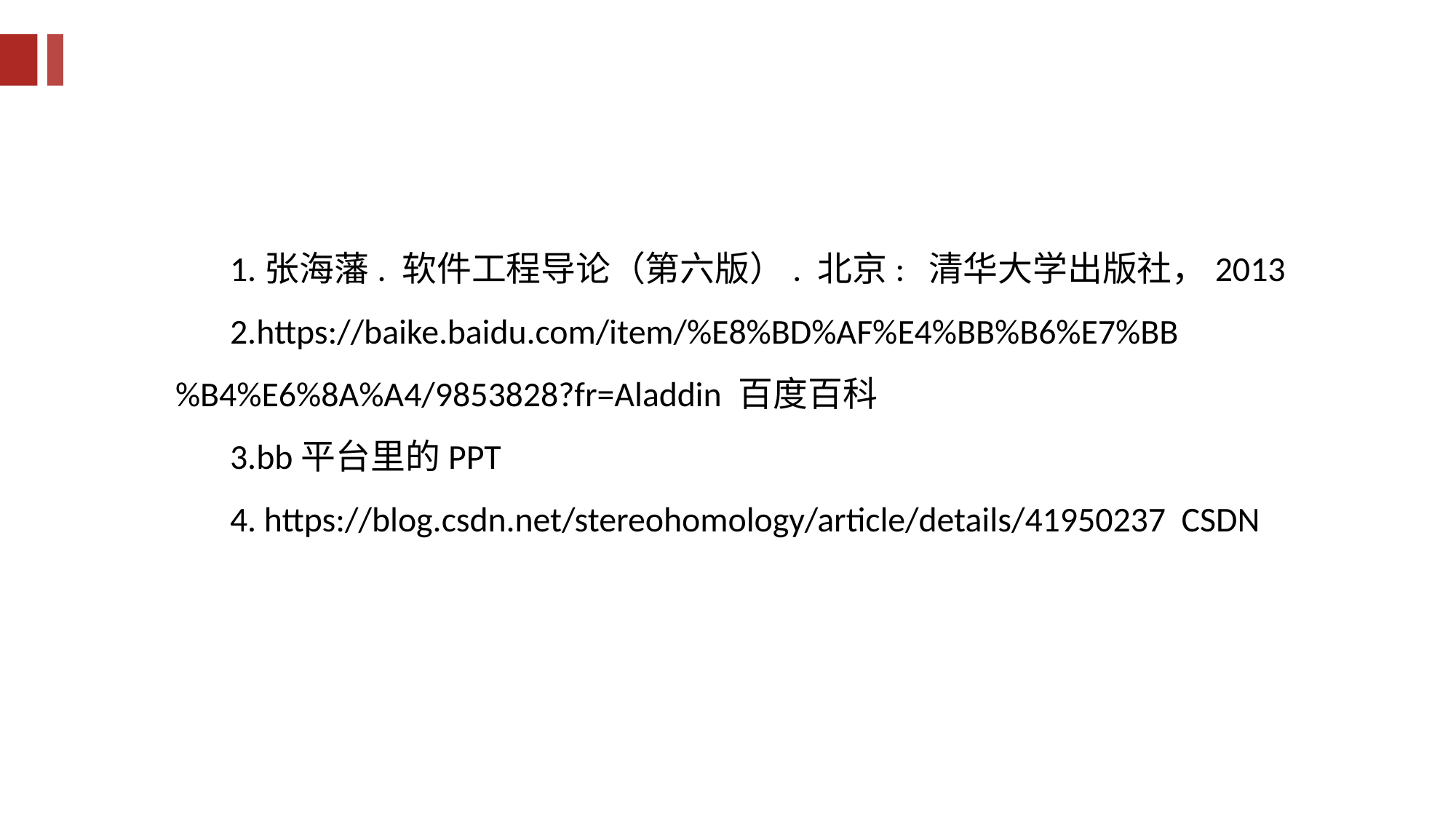

1.张海藩. 软件工程导论（第六版）. 北京:  清华大学出版社，2013
2.https://baike.baidu.com/item/%E8%BD%AF%E4%BB%B6%E7%BB%B4%E6%8A%A4/9853828?fr=Aladdin 百度百科
3.bb平台里的PPT
4. https://blog.csdn.net/stereohomology/article/details/41950237  CSDN